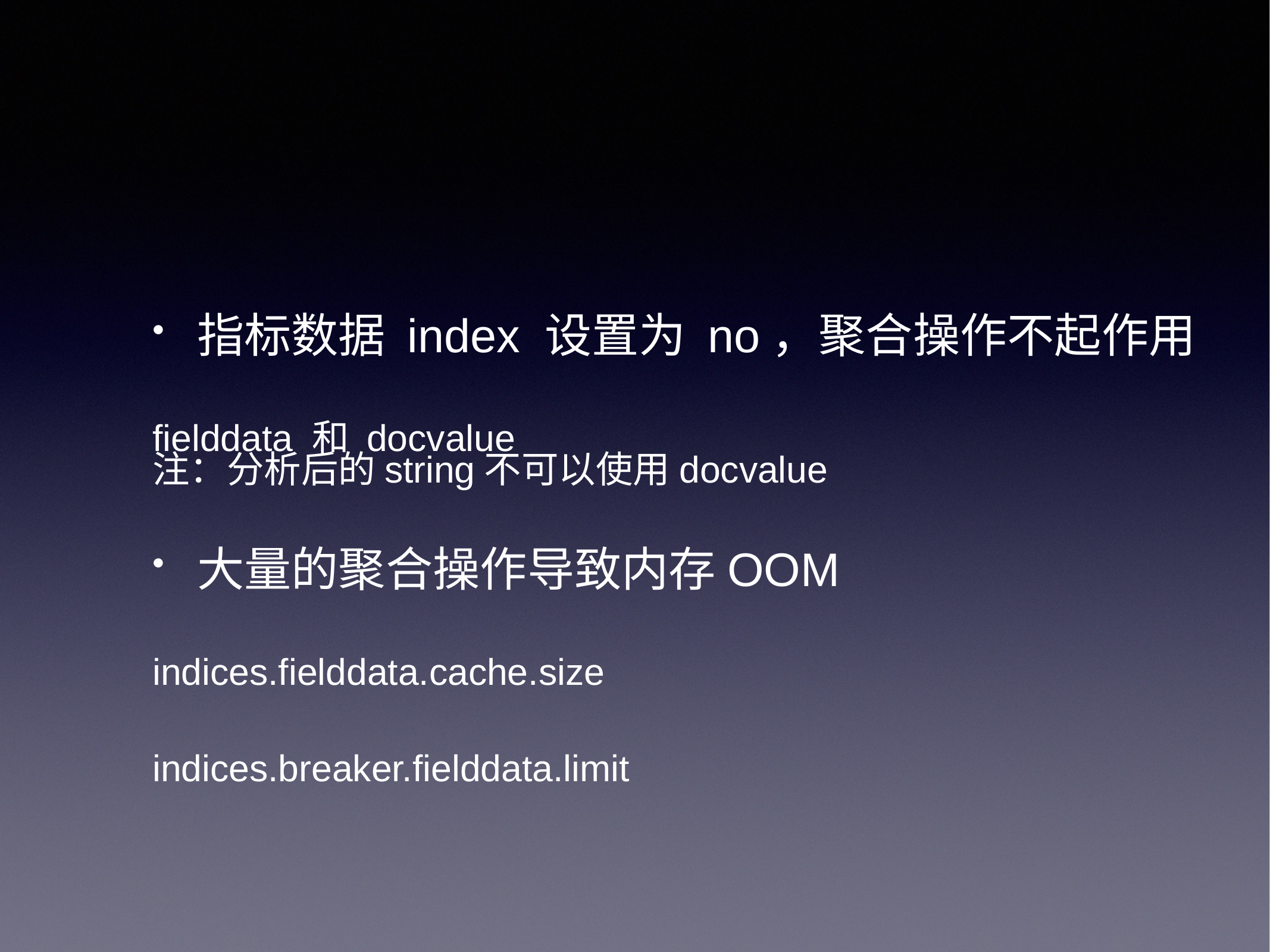

指标数据 index 设置为 no，聚合操作不起作用
fielddata 和 docvalue
注：分析后的string不可以使用docvalue
大量的聚合操作导致内存OOM
indices.fielddata.cache.size
indices.breaker.fielddata.limit